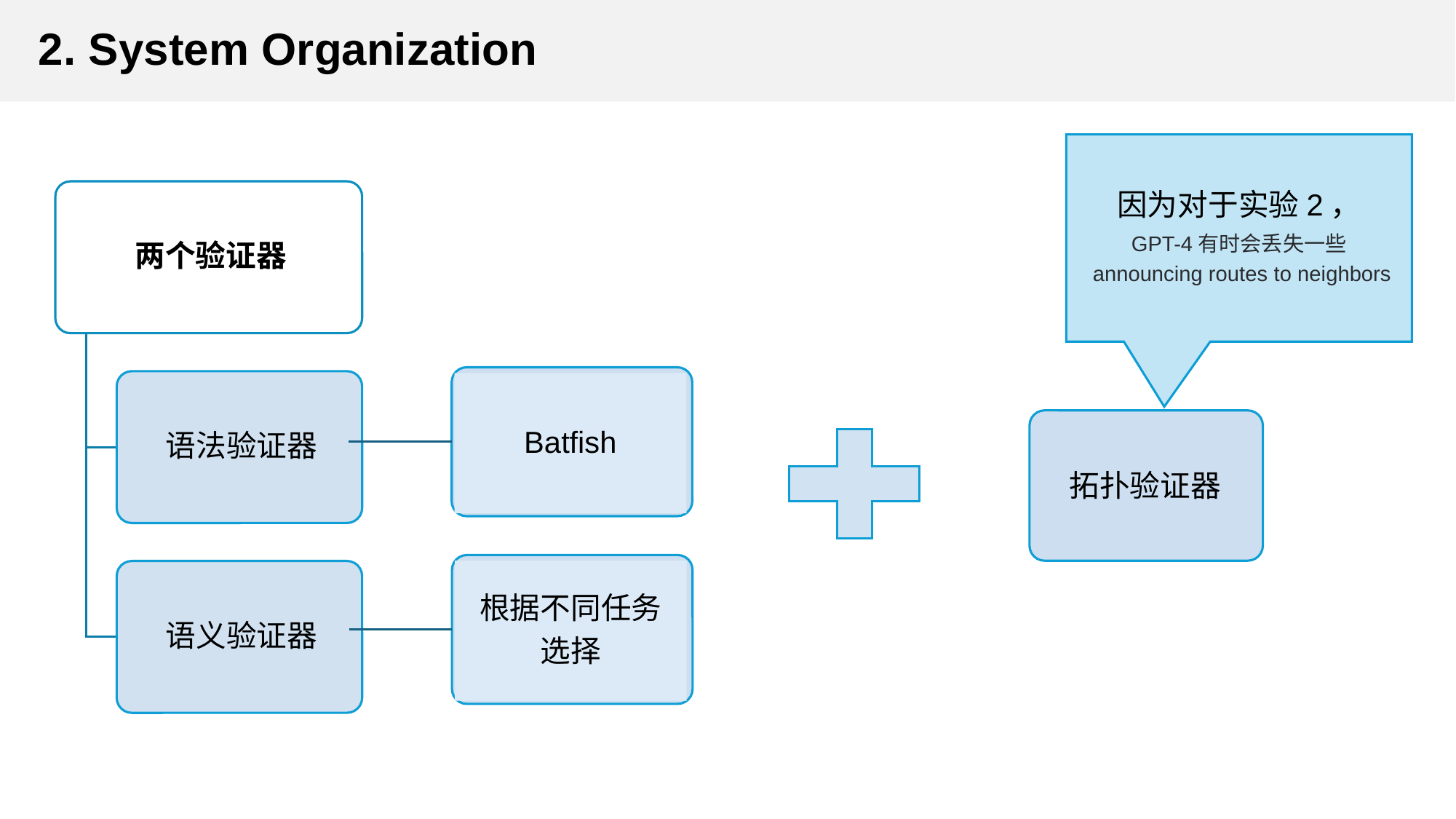

# 2. System Organization
因为对于实验2，
GPT-4有时会丢失一些
 announcing routes to neighbors

两个验证器
语法验证器
语义验证器

Batfish

根据不同任务
选择

拓扑验证器